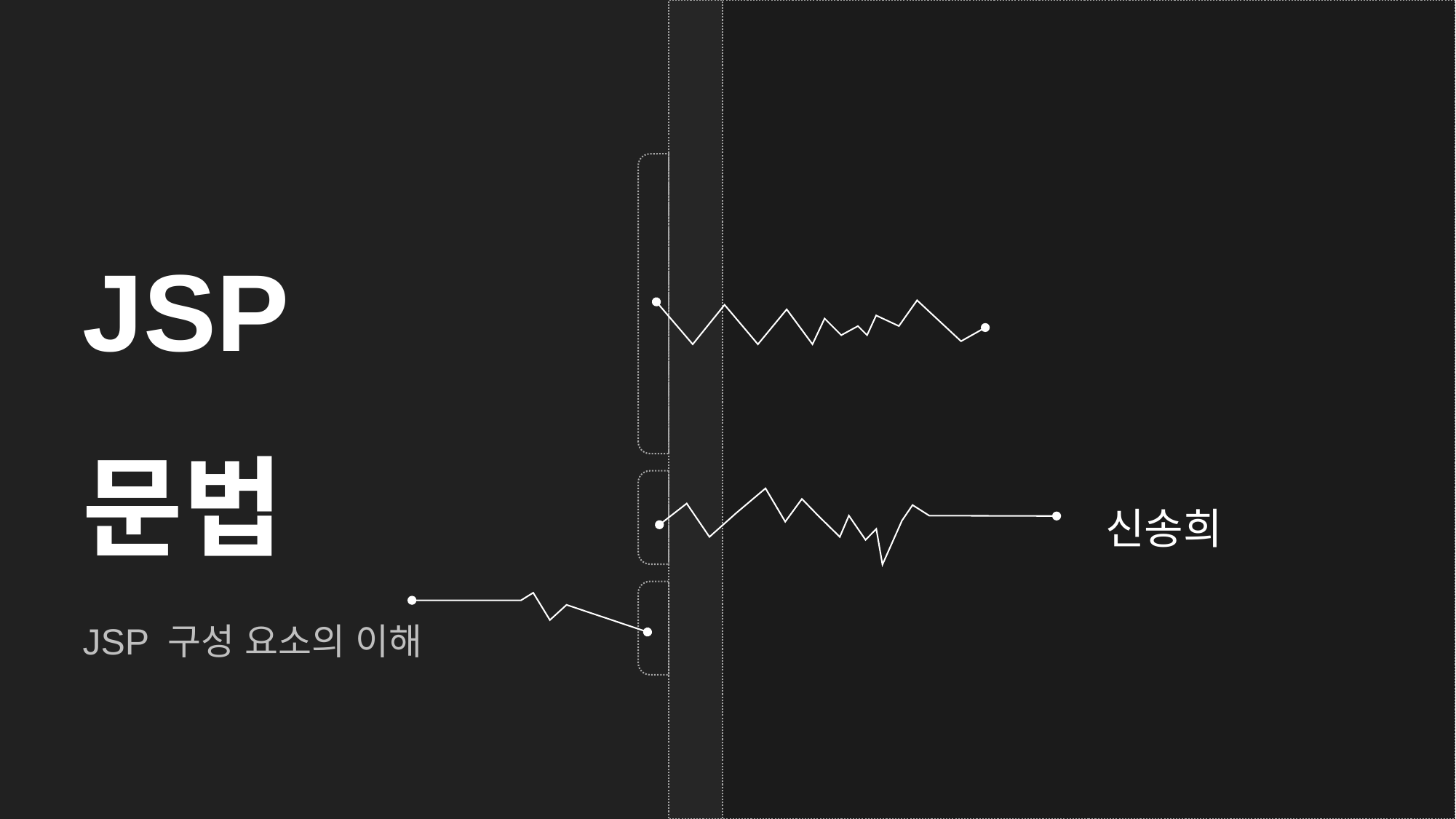

JSP 문법

JSP 구성 요소의 이해

신송희